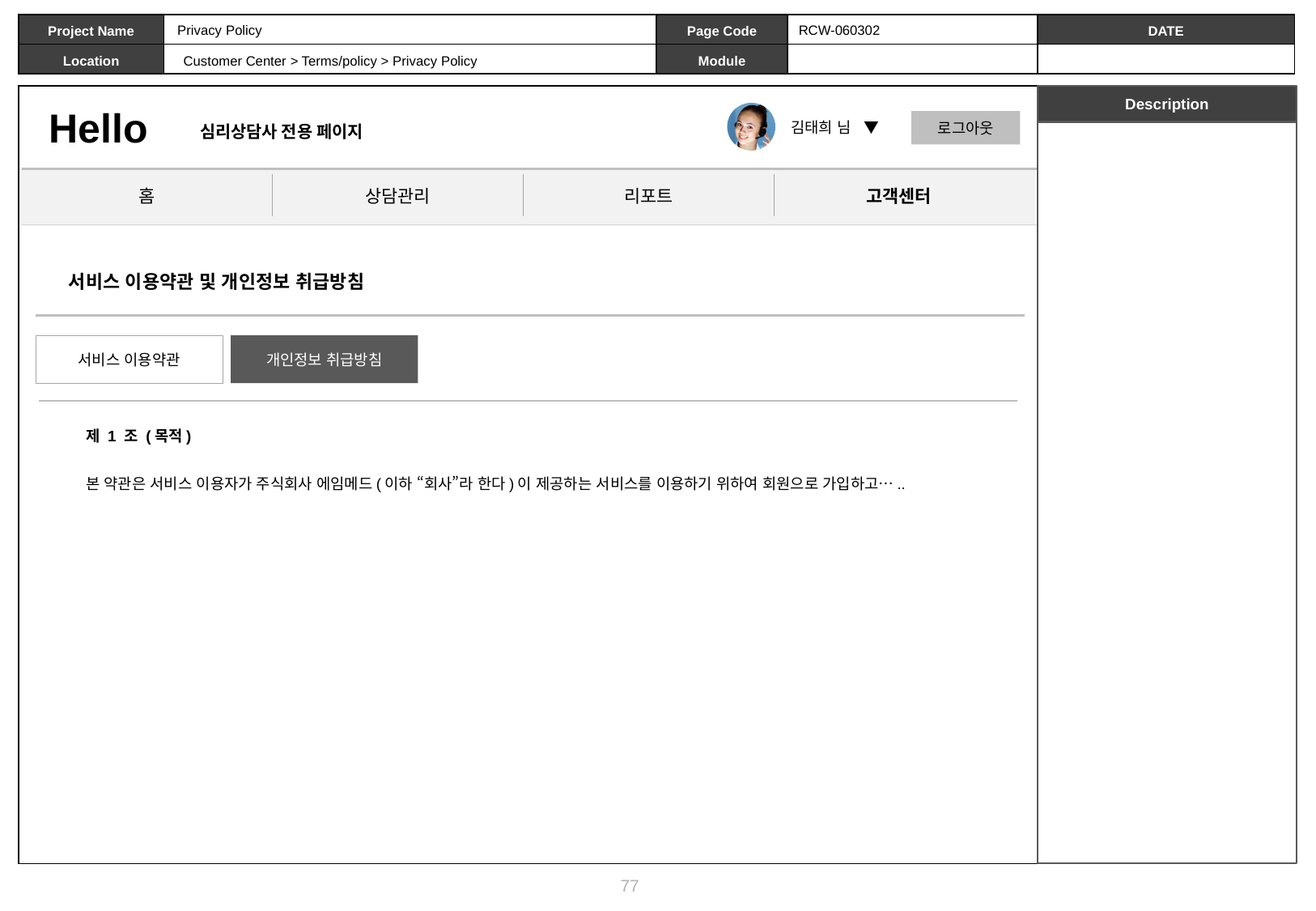

Privacy Policy
RCW-060302
Customer Center > Terms/policy > Privacy Policy
서비스 이용약관 및 개인정보 취급방침
서비스 이용약관
개인정보 취급방침
제 1 조 (목적)

본 약관은 서비스 이용자가 주식회사 에임메드(이하 “회사”라 한다)이 제공하는 서비스를 이용하기 위하여 회원으로 가입하고…..
77